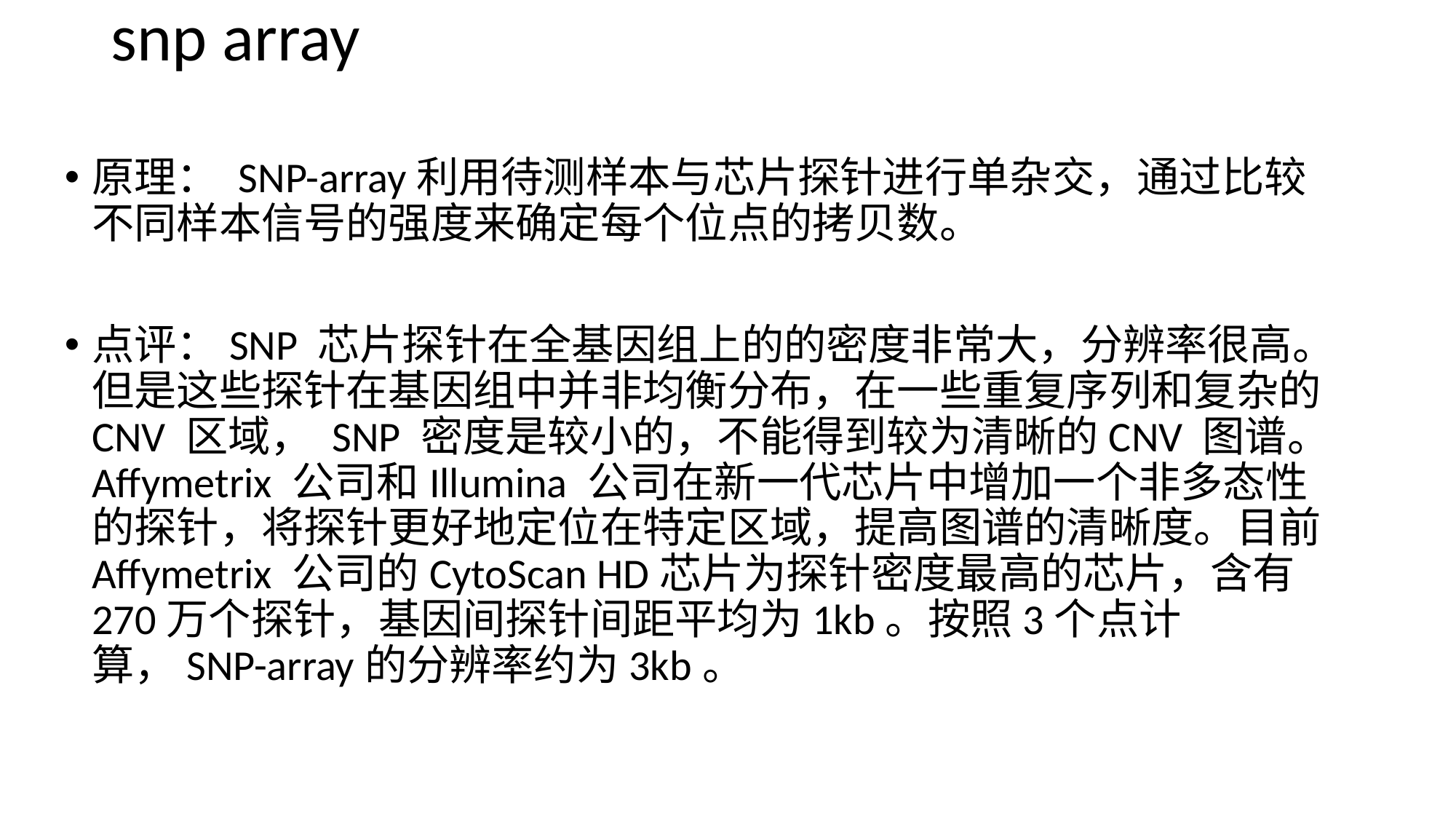

# snp array
原理： SNP-array利用待测样本与芯片探针进行单杂交，通过比较不同样本信号的强度来确定每个位点的拷贝数。

点评：SNP 芯片探针在全基因组上的的密度非常大，分辨率很高。但是这些探针在基因组中并非均衡分布，在一些重复序列和复杂的CNV 区域， SNP 密度是较小的，不能得到较为清晰的CNV 图谱。Affymetrix 公司和Illumina 公司在新一代芯片中增加一个非多态性的探针，将探针更好地定位在特定区域，提高图谱的清晰度。目前Affymetrix 公司的CytoScan HD芯片为探针密度最高的芯片，含有270万个探针，基因间探针间距平均为1kb。按照3个点计算，SNP-array的分辨率约为3kb。